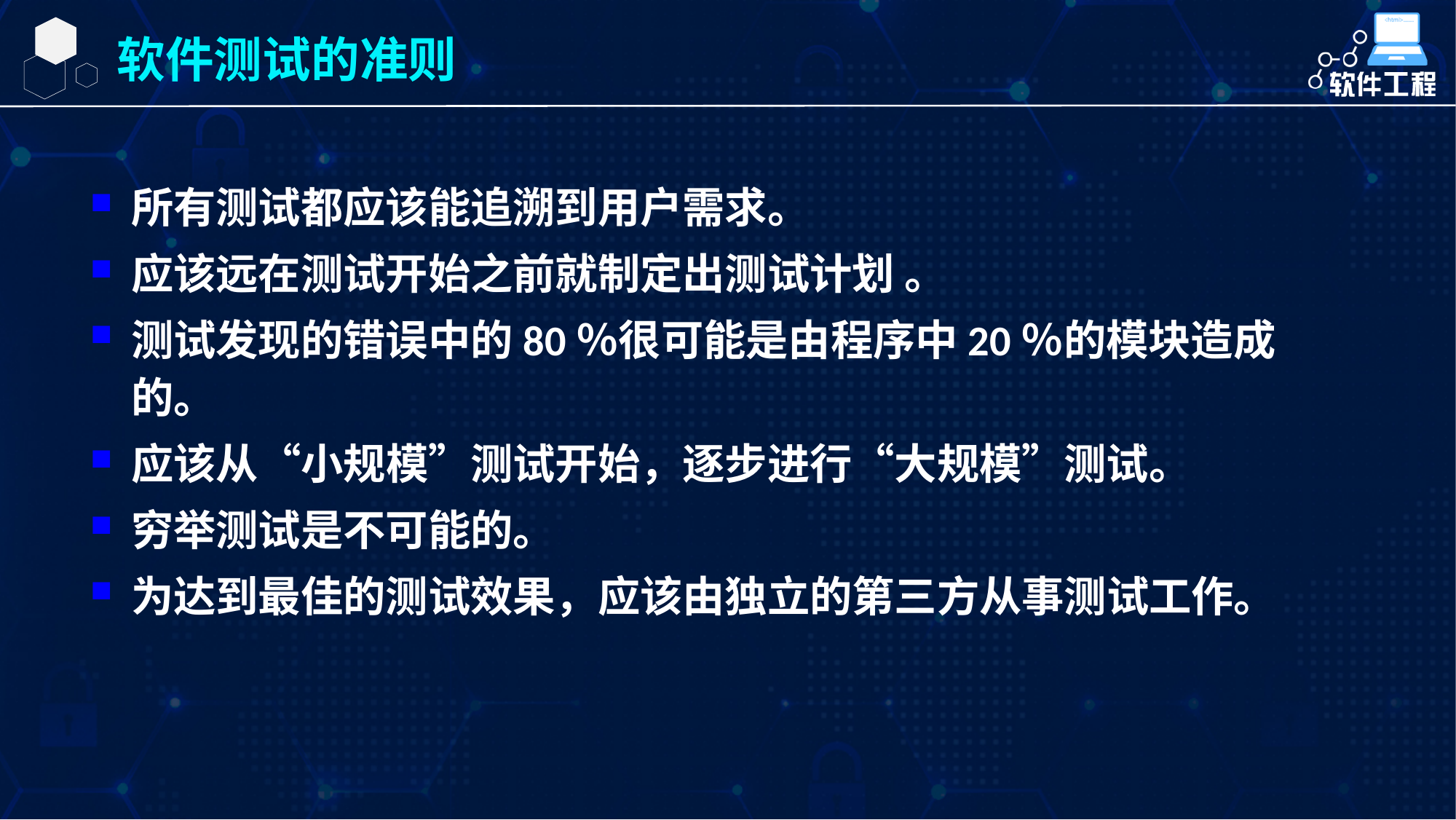

软件测试的准则
所有测试都应该能追溯到用户需求。
应该远在测试开始之前就制定出测试计划 。
测试发现的错误中的80％很可能是由程序中20％的模块造成的。
应该从“小规模”测试开始，逐步进行“大规模”测试。
穷举测试是不可能的。
为达到最佳的测试效果，应该由独立的第三方从事测试工作。